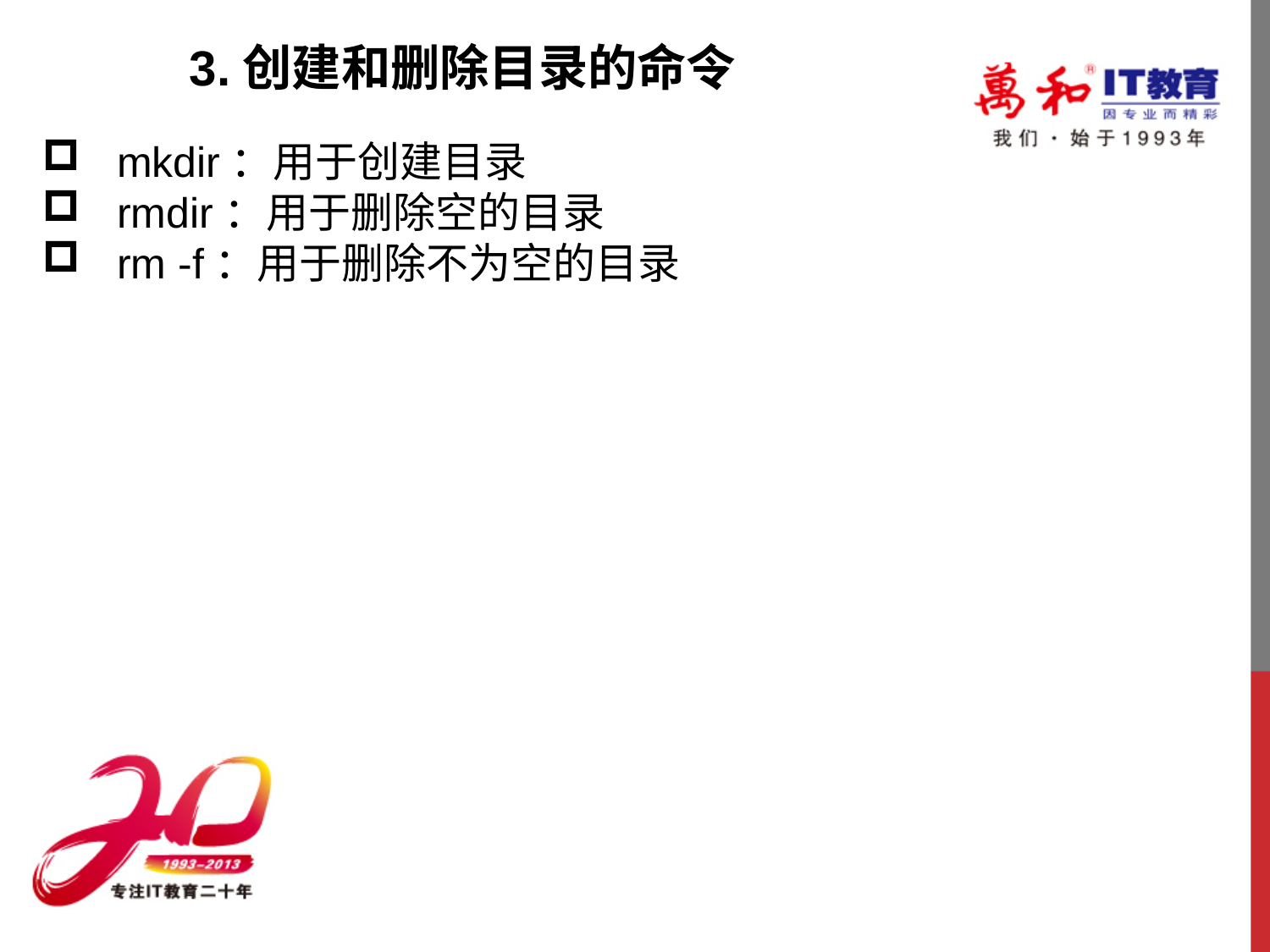

3.创建和删除目录的命令
   mkdir：用于创建目录
   rmdir：用于删除空的目录
   rm -f：用于删除不为空的目录